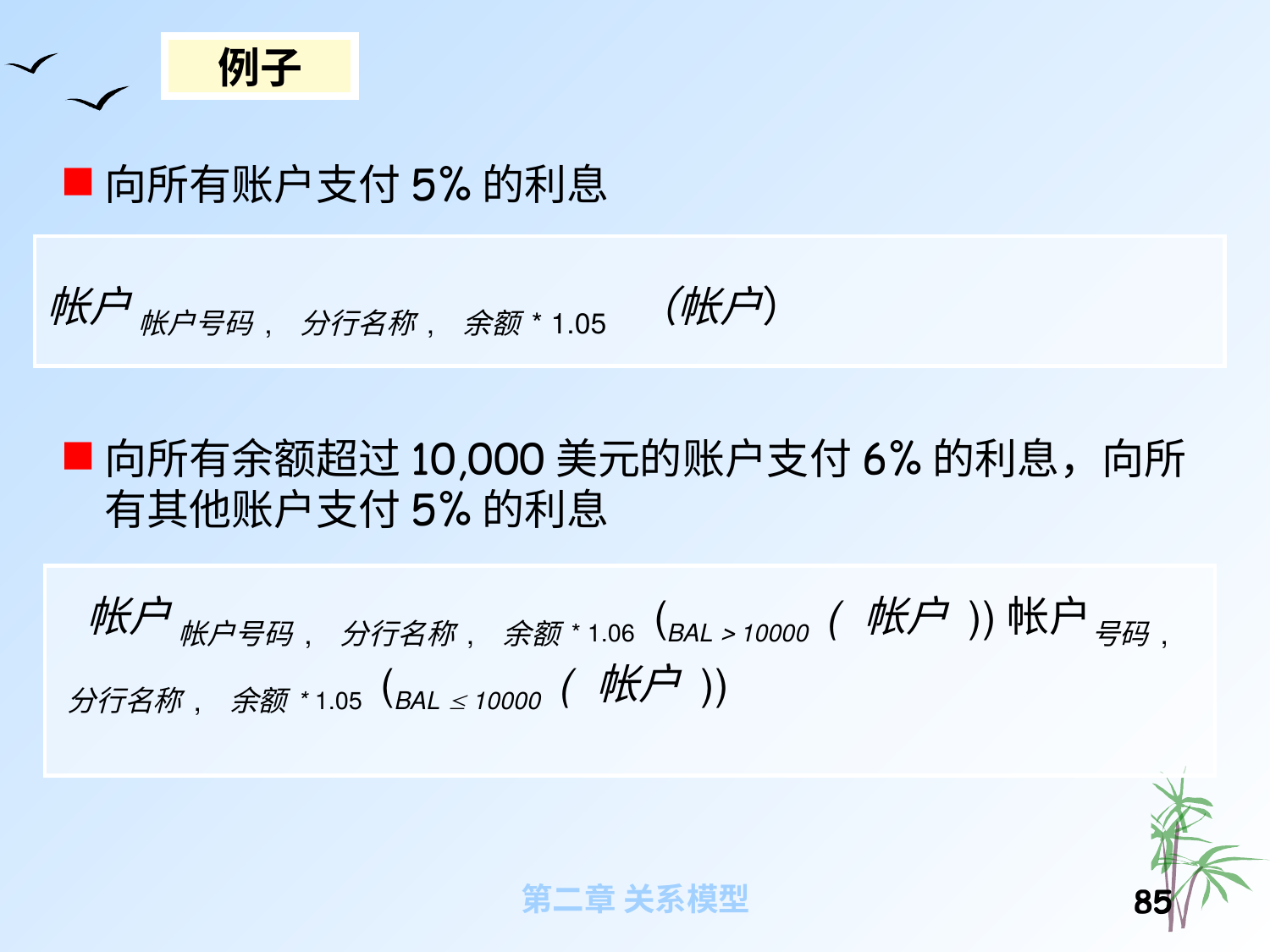

例子
向所有账户支付5%的利息

帐户 帐户号码,  分行名称,  余额* 1.05  （帐户）
向所有余额超过10,000美元的账户支付6%的利息，向所有其他账户支付5%的利息

 帐户 帐户号码,  分行名称,  余额* 1.06  (BAL > 10000  ( 帐户 ))帐户号码,  分行名称,  余额* 1.05  (BAL ≤ 10000  ( 帐户 ))
第二章 关系模型
85